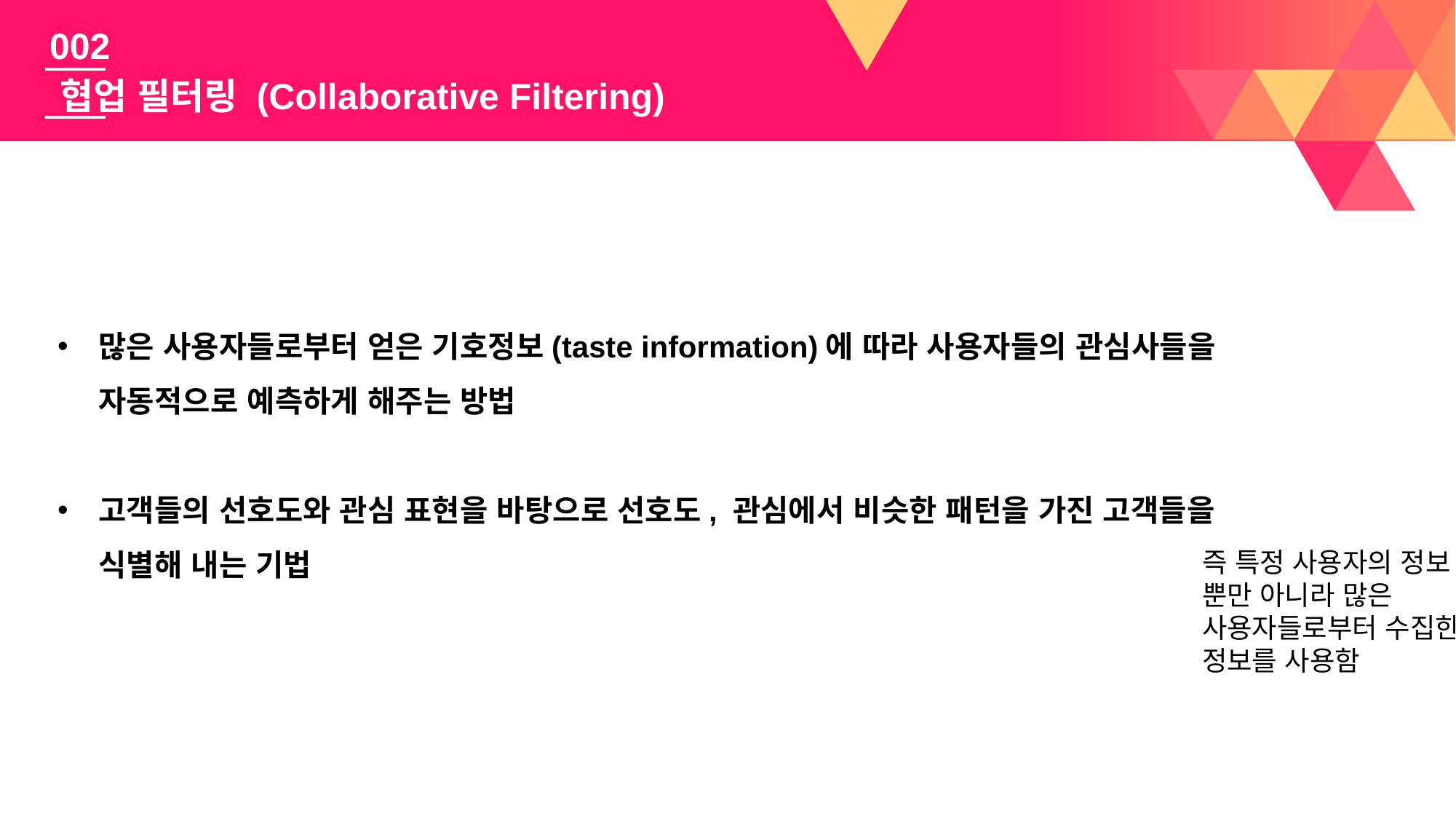

002
협업 필터링 (Collaborative Filtering)

많은 사용자들로부터 얻은 기호정보(taste information)에 따라 사용자들의 관심사들을 자동적으로 예측하게 해주는 방법

고객들의 선호도와 관심 표현을 바탕으로 선호도, 관심에서 비슷한 패턴을 가진 고객들을 식별해 내는 기법

즉 특정 사용자의 정보 뿐만 아니라 많은 사용자들로부터 수집한 정보를 사용함